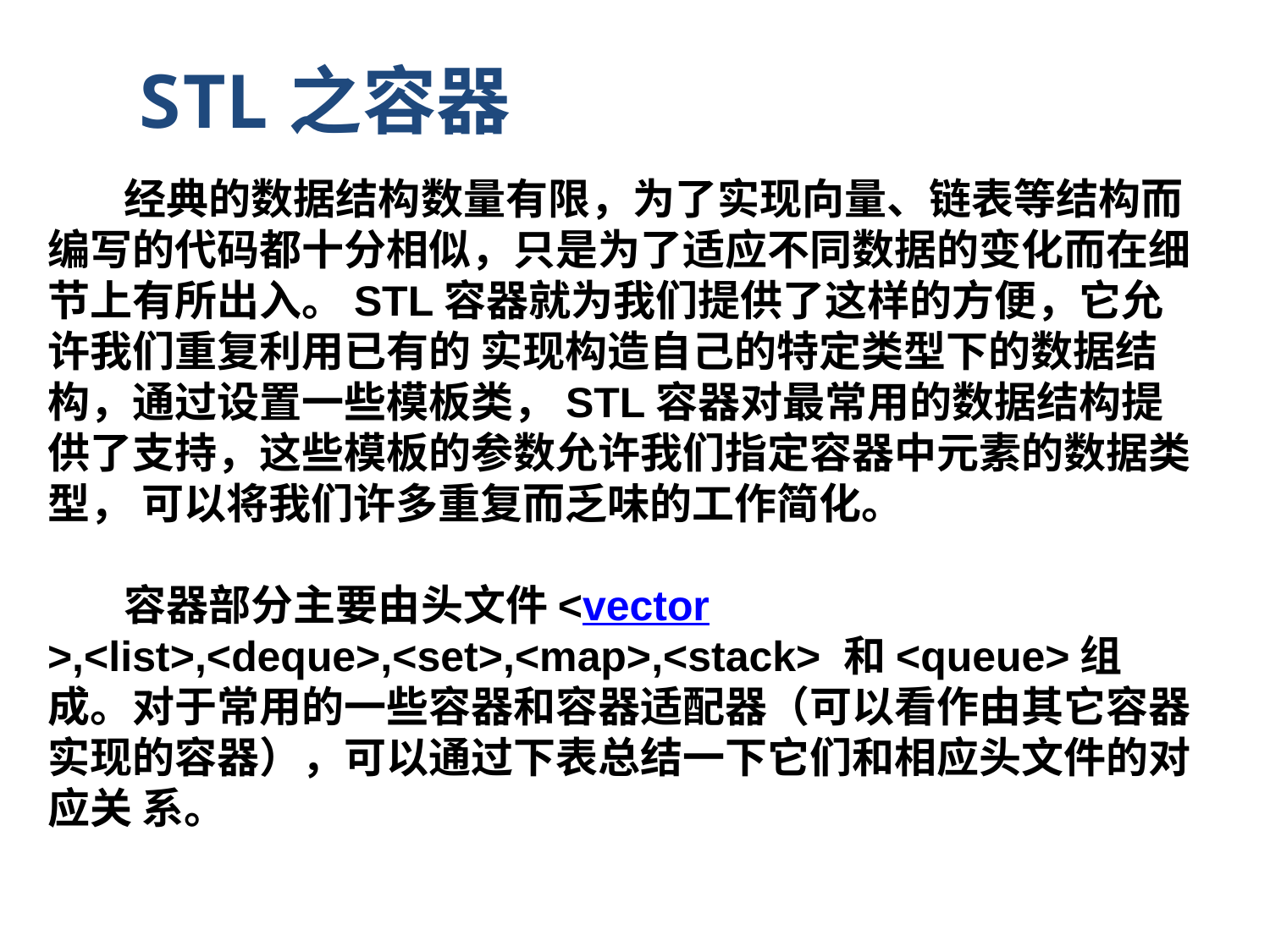

STL之容器
       经典的数据结构数量有限，为了实现向量、链表等结构而编写的代码都十分相似，只是为了适应不同数据的变化而在细节上有所出入。STL容器就为我们提供了这样的方便，它允许我们重复利用已有的 实现构造自己的特定类型下的数据结构，通过设置一些模板类，STL容器对最常用的数据结构提供了支持，这些模板的参数允许我们指定容器中元素的数据类型， 可以将我们许多重复而乏味的工作简化。

       容器部分主要由头文件<vector>,<list>,<deque>,<set>,<map>,<stack> 和<queue>组成。对于常用的一些容器和容器适配器（可以看作由其它容器实现的容器），可以通过下表总结一下它们和相应头文件的对应关 系。